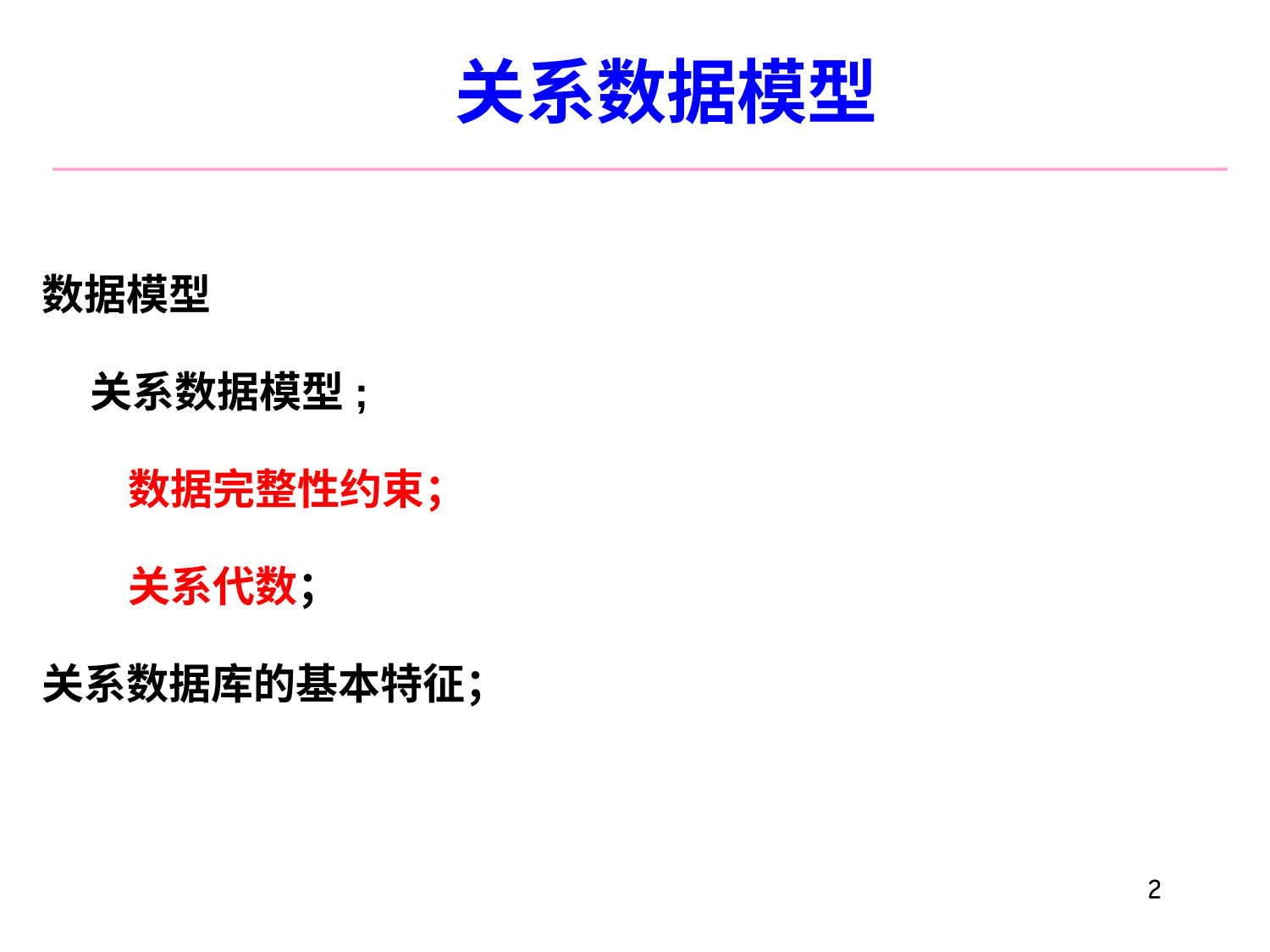

# 关系数据模型
数据模型
    关系数据模型;
        数据完整性约束；
        关系代数；
关系数据库的基本特征；

2